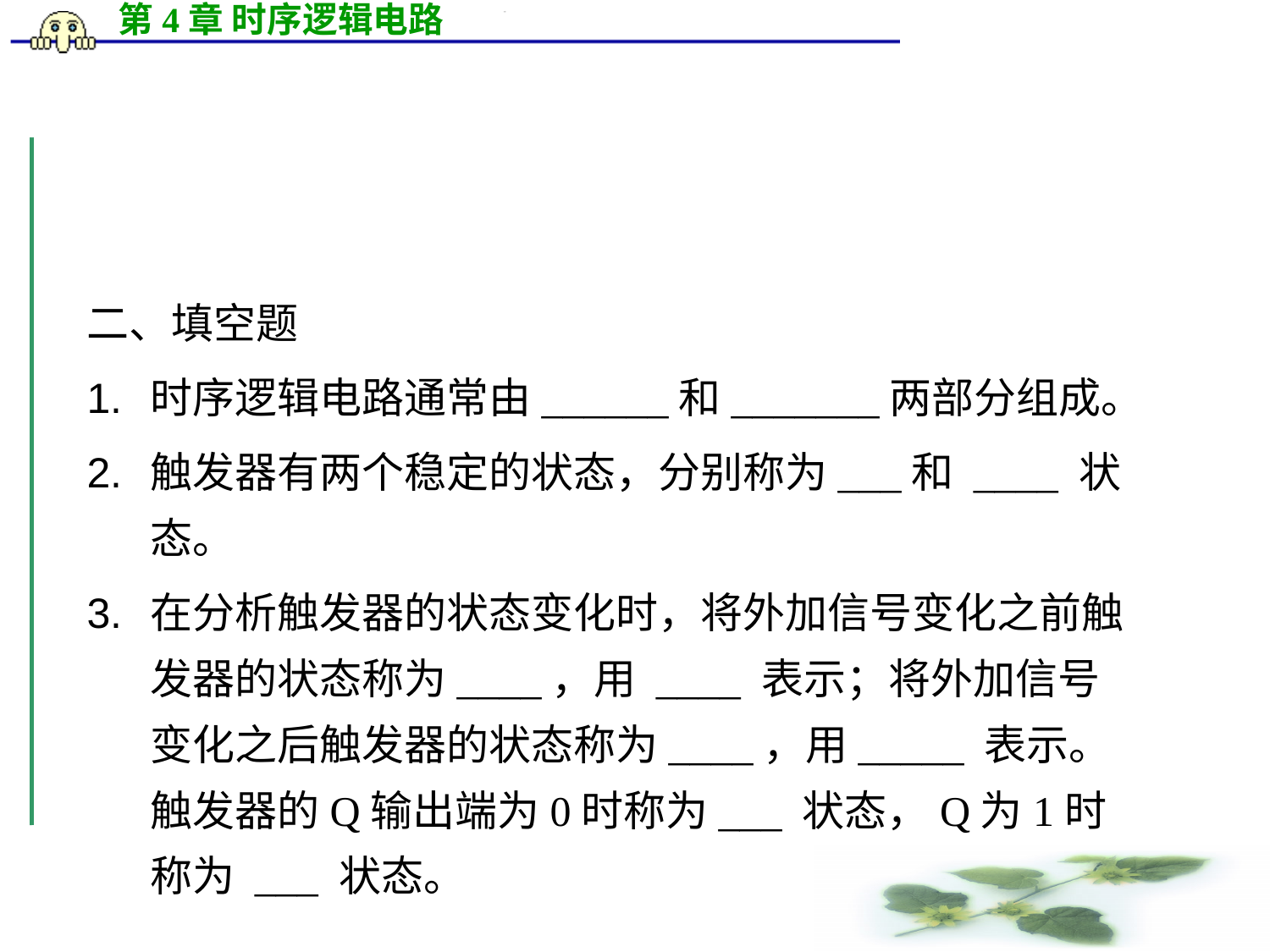

#
二、填空题
时序逻辑电路通常由______和_______两部分组成。
触发器有两个稳定的状态，分别称为___和 ____ 状态。
在分析触发器的状态变化时，将外加信号变化之前触发器的状态称为____，用 ____ 表示；将外加信号变化之后触发器的状态称为____，用_____ 表示。触发器的Q输出端为0时称为___ 状态，Q为1时称为 ___ 状态。